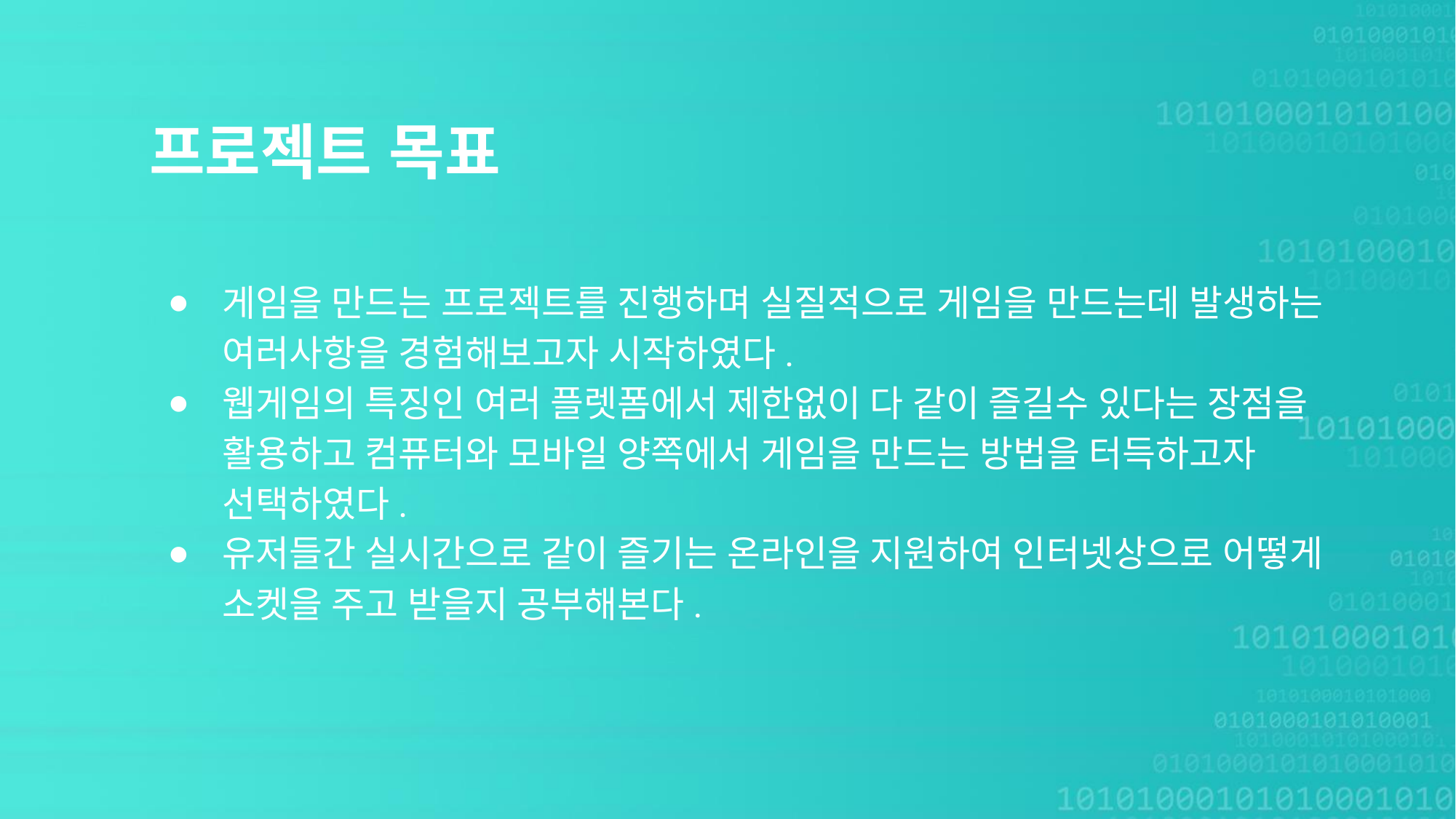

프로젝트 목표
게임을 만드는 프로젝트를 진행하며 실질적으로 게임을 만드는데 발생하는 여러사항을 경험해보고자 시작하였다.
웹게임의 특징인 여러 플렛폼에서 제한없이 다 같이 즐길수 있다는 장점을 활용하고 컴퓨터와 모바일 양쪽에서 게임을 만드는 방법을 터득하고자 선택하였다.
유저들간 실시간으로 같이 즐기는 온라인을 지원하여 인터넷상으로 어떻게 소켓을 주고 받을지 공부해본다.